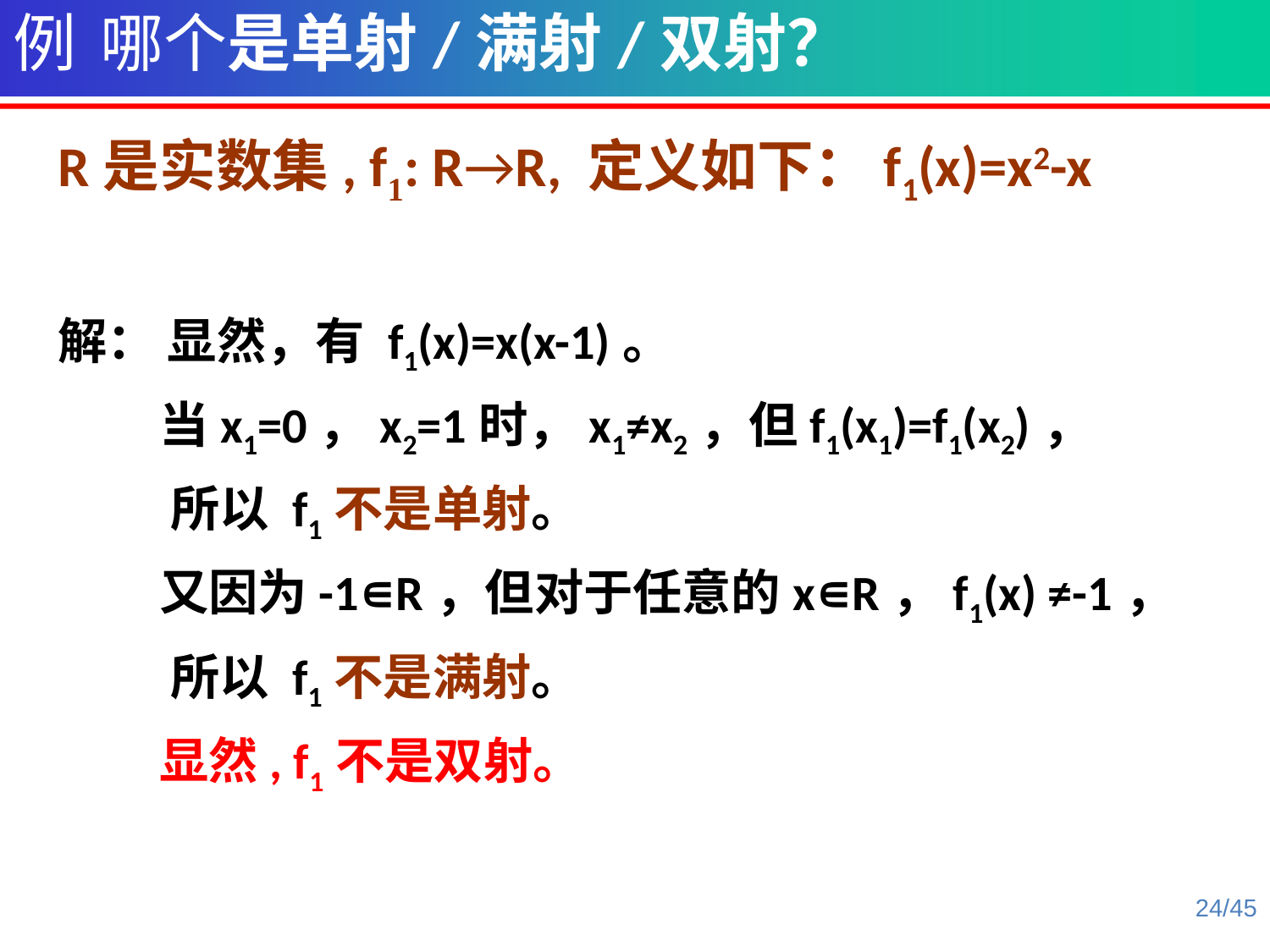

例  哪个是单射/满射/双射？
R是实数集, f1: R→R, 定义如下：f1(x)=x2-x

解： 显然，有 f1(x)=x(x-1)。
        当x1=0，x2=1时，x1≠x2，但f1(x1)=f1(x2)，
         所以 f1不是单射。
        又因为-1∊R，但对于任意的x∊R，f1(x) ≠-1，
         所以 f1不是满射。
        显然, f1不是双射。
24/45